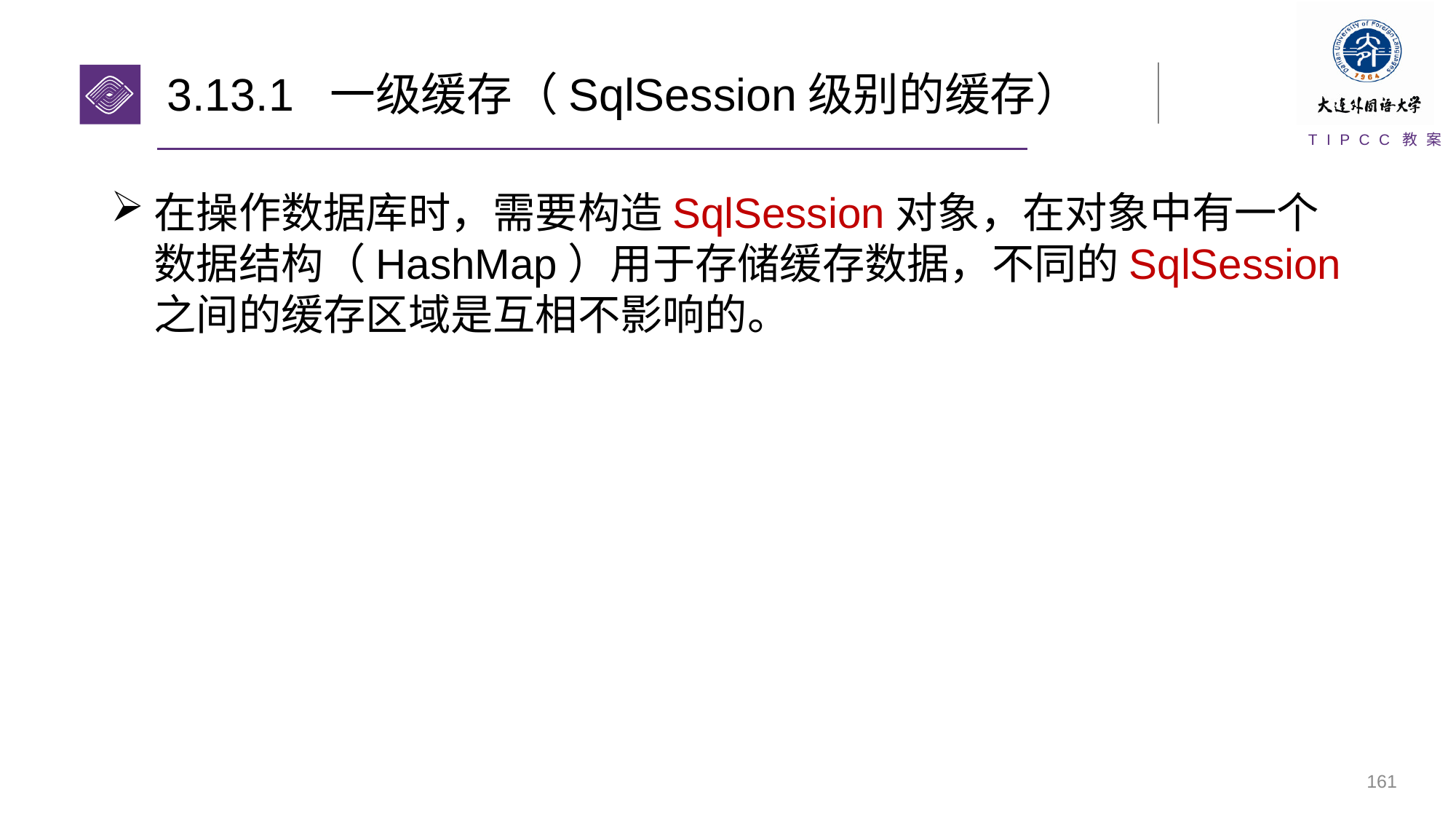

# 3.13.1  一级缓存（SqlSession级别的缓存）
在操作数据库时，需要构造SqlSession对象，在对象中有一个数据结构（HashMap）用于存储缓存数据，不同的SqlSession之间的缓存区域是互相不影响的。
161